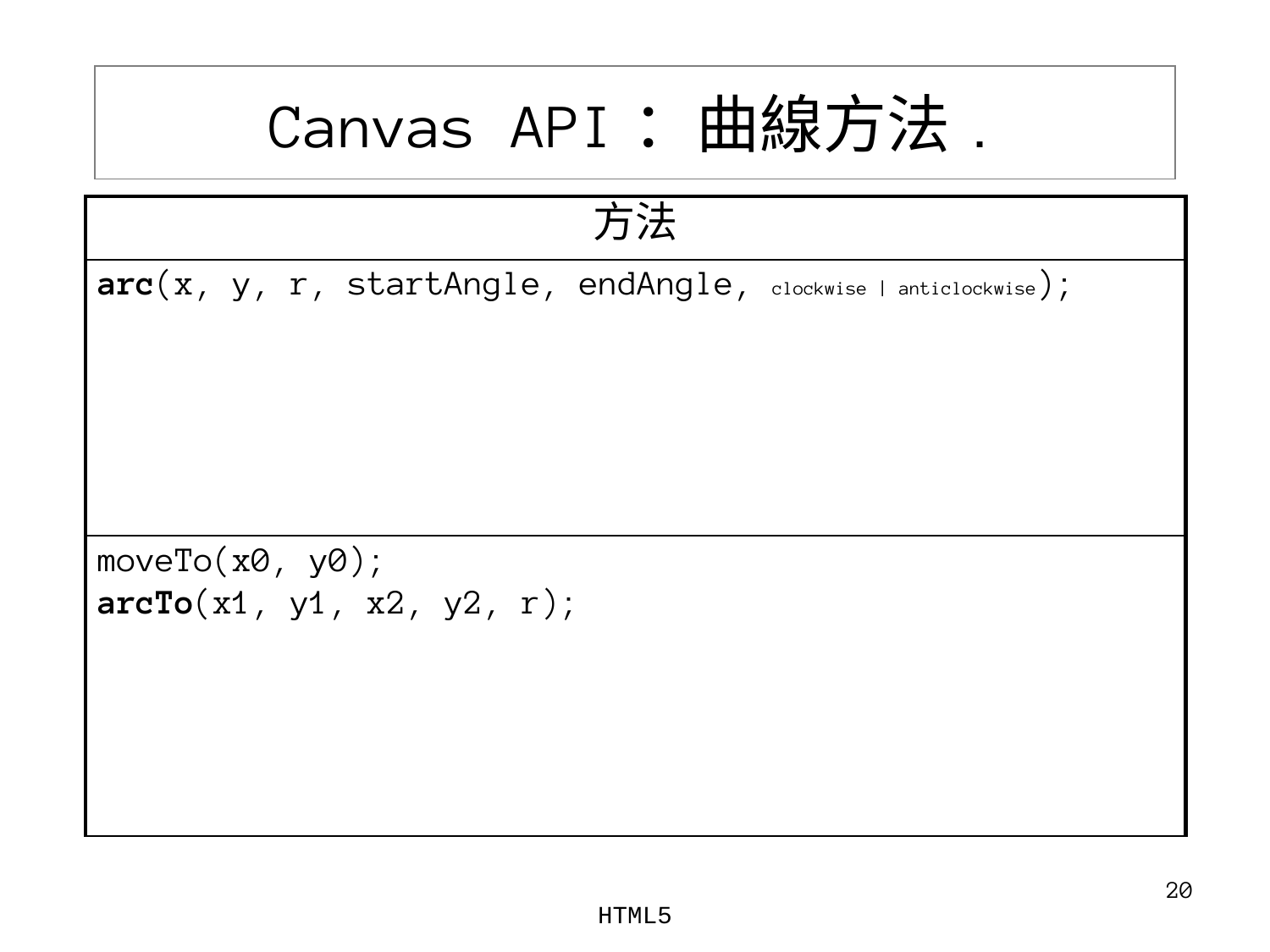

# Canvas API：曲線方法.
| 方法 |
| --- |
| arc(x, y, r, startAngle, endAngle, clockwise | anticlockwise); |
| moveTo(x0, y0); arcTo(x1, y1, x2, y2, r); |
20
HTML5